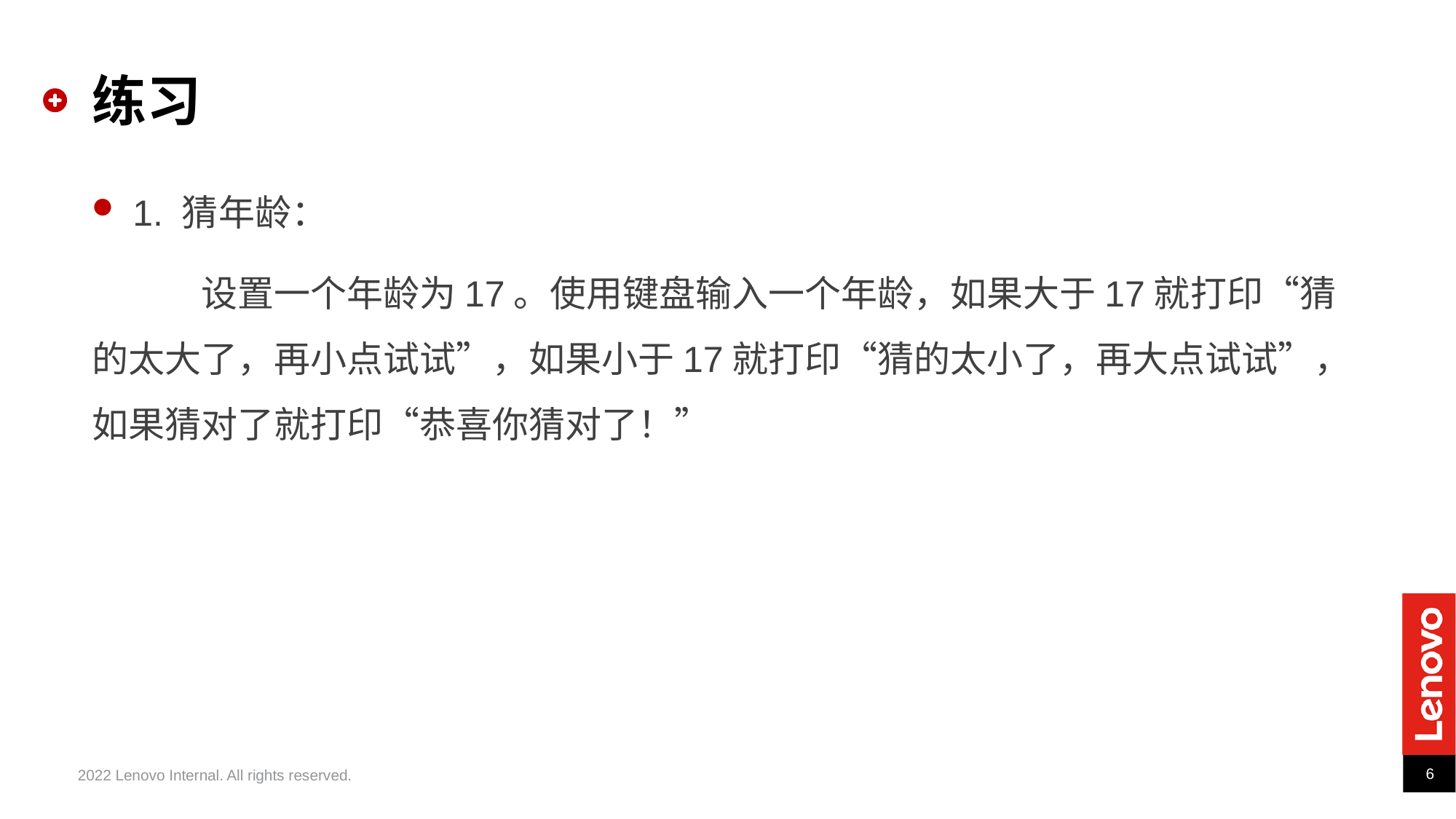

# 练习
1. 猜年龄：
	设置一个年龄为17。使用键盘输入一个年龄，如果大于17就打印“猜的太大了，再小点试试”，如果小于17就打印“猜的太小了，再大点试试”，如果猜对了就打印“恭喜你猜对了！”